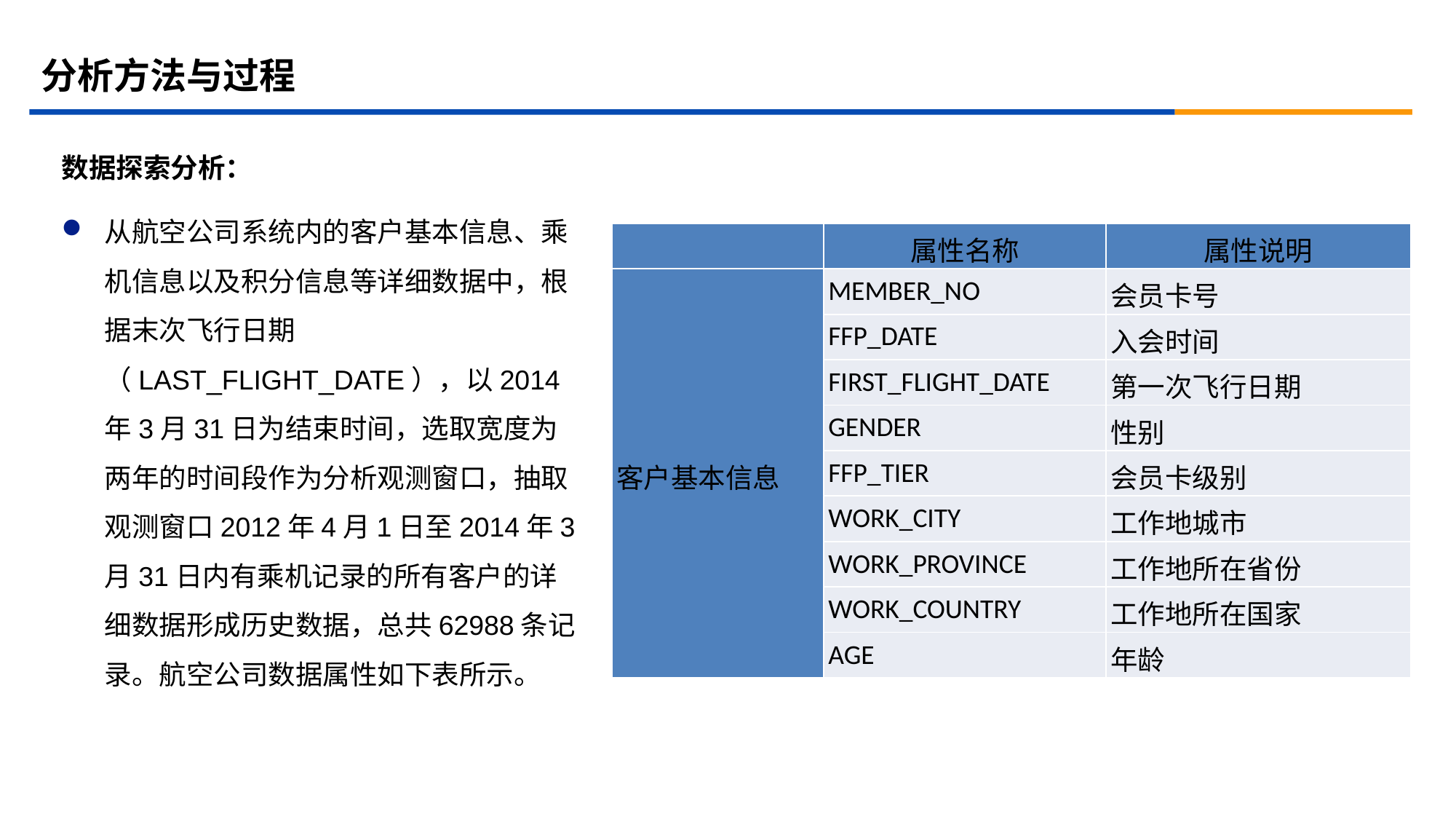

# 分析方法与过程
数据探索分析：
从航空公司系统内的客户基本信息、乘机信息以及积分信息等详细数据中，根据末次飞行日期（LAST_FLIGHT_DATE），以2014年3月31日为结束时间，选取宽度为两年的时间段作为分析观测窗口，抽取观测窗口2012年4月1日至2014年3月31日内有乘机记录的所有客户的详细数据形成历史数据，总共62988条记录。航空公司数据属性如下表所示。
|  | 属性名称 | 属性说明 |
| --- | --- | --- |
| 客户基本信息 | MEMBER\_NO | 会员卡号 |
|  | FFP\_DATE | 入会时间 |
|  | FIRST\_FLIGHT\_DATE | 第一次飞行日期 |
|  | GENDER | 性别 |
|  | FFP\_TIER | 会员卡级别 |
|  | WORK\_CITY | 工作地城市 |
|  | WORK\_PROVINCE | 工作地所在省份 |
|  | WORK\_COUNTRY | 工作地所在国家 |
|  | AGE | 年龄 |